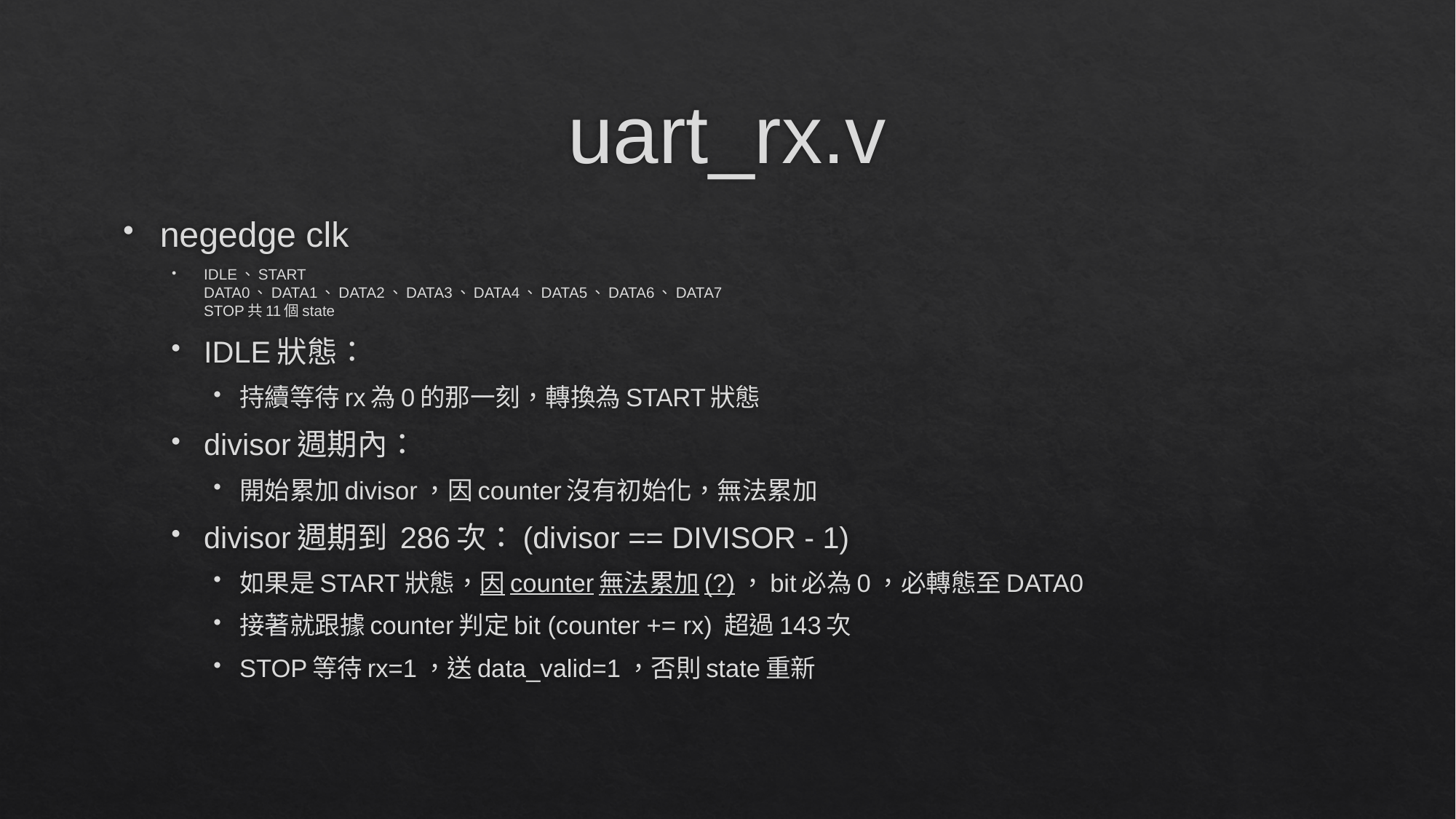

# uart_rx.v
negedge clk
IDLE、START
DATA0、DATA1、DATA2、DATA3、DATA4、DATA5、DATA6、DATA7
STOP共11個state
IDLE狀態：
持續等待rx為0的那一刻，轉換為START狀態
divisor週期內：
開始累加divisor，因counter沒有初始化，無法累加
divisor週期到 286次：(divisor == DIVISOR - 1)
如果是START狀態，因counter無法累加(?)，bit必為0，必轉態至DATA0
接著就跟據counter判定bit (counter += rx) 超過143次
STOP等待rx=1，送data_valid=1，否則state重新